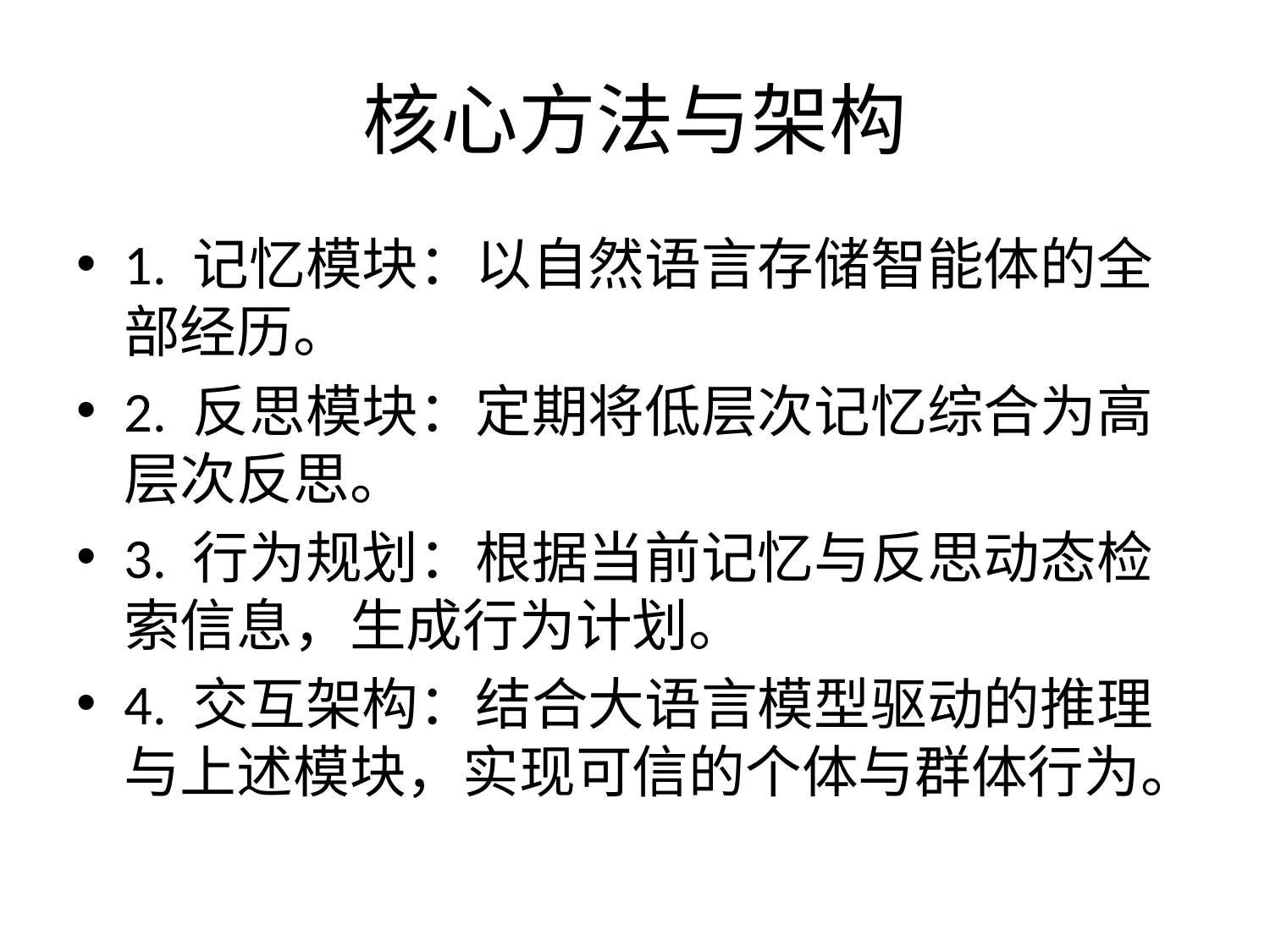

# 核心方法与架构
1. 记忆模块：以自然语言存储智能体的全部经历。
2. 反思模块：定期将低层次记忆综合为高层次反思。
3. 行为规划：根据当前记忆与反思动态检索信息，生成行为计划。
4. 交互架构：结合大语言模型驱动的推理与上述模块，实现可信的个体与群体行为。